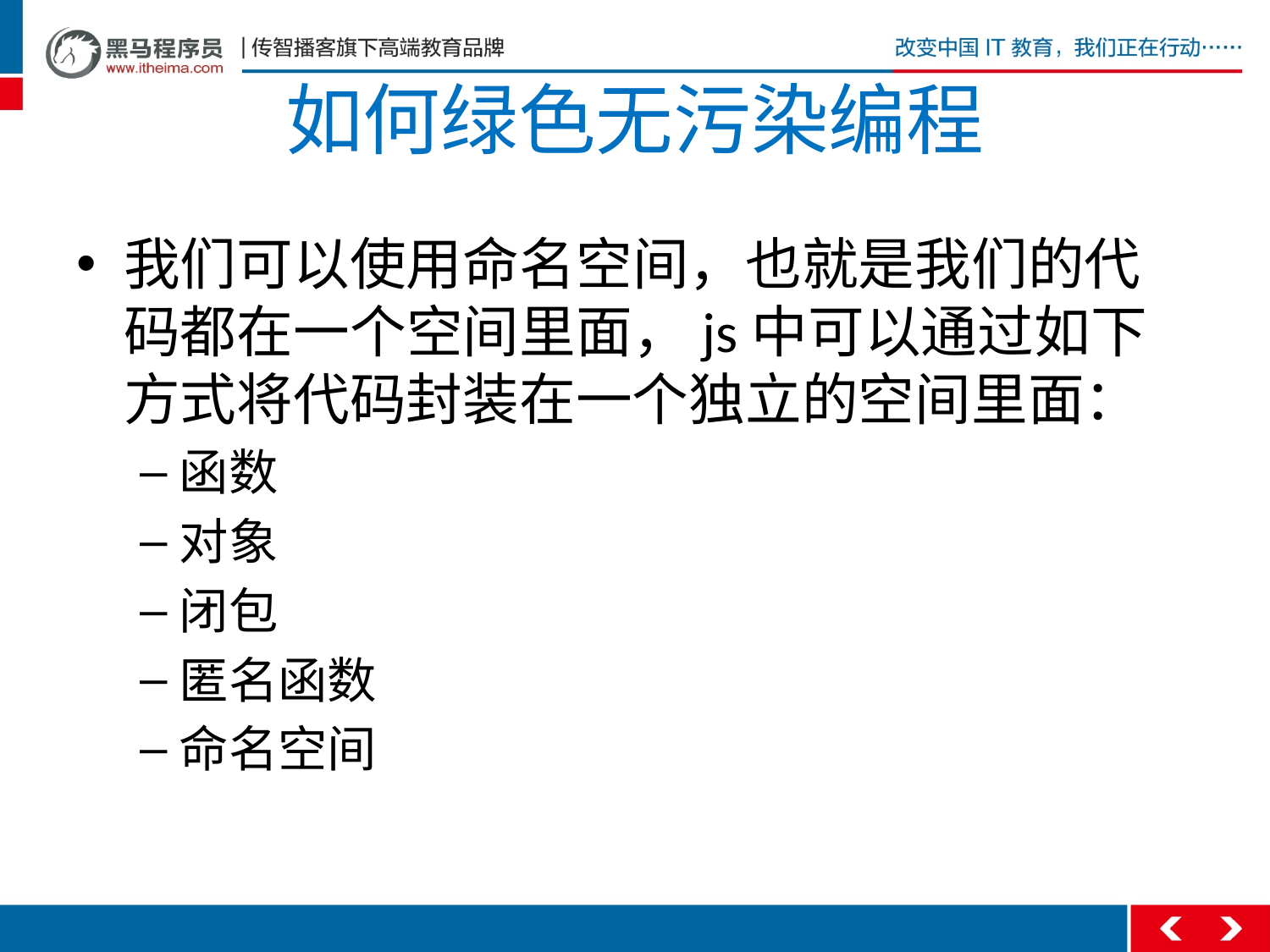

# 如何绿色无污染编程
我们可以使用命名空间，也就是我们的代码都在一个空间里面，js中可以通过如下方式将代码封装在一个独立的空间里面：
函数
对象
闭包
匿名函数
命名空间